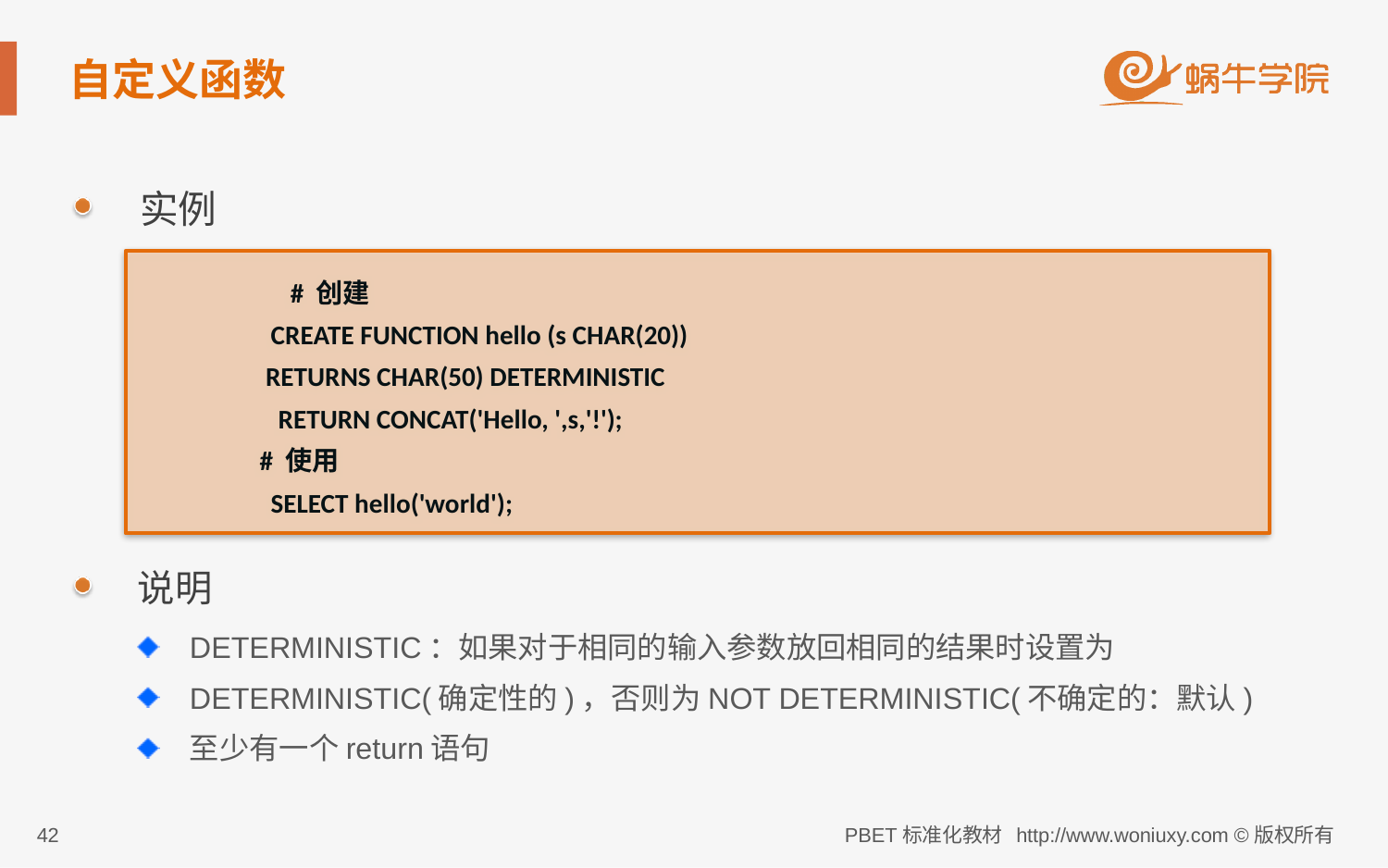

# 自定义函数
实例

		  # 创建
                    CREATE FUNCTION hello (s CHAR(20))
                     RETURNS CHAR(50) DETERMINISTIC
                     	RETURN CONCAT('Hello, ',s,'!');
                    # 使用
                    SELECT hello('world');
说明
DETERMINISTIC：如果对于相同的输入参数放回相同的结果时设置为
DETERMINISTIC(确定性的)，否则为NOT DETERMINISTIC(不确定的：默认)
至少有一个return语句